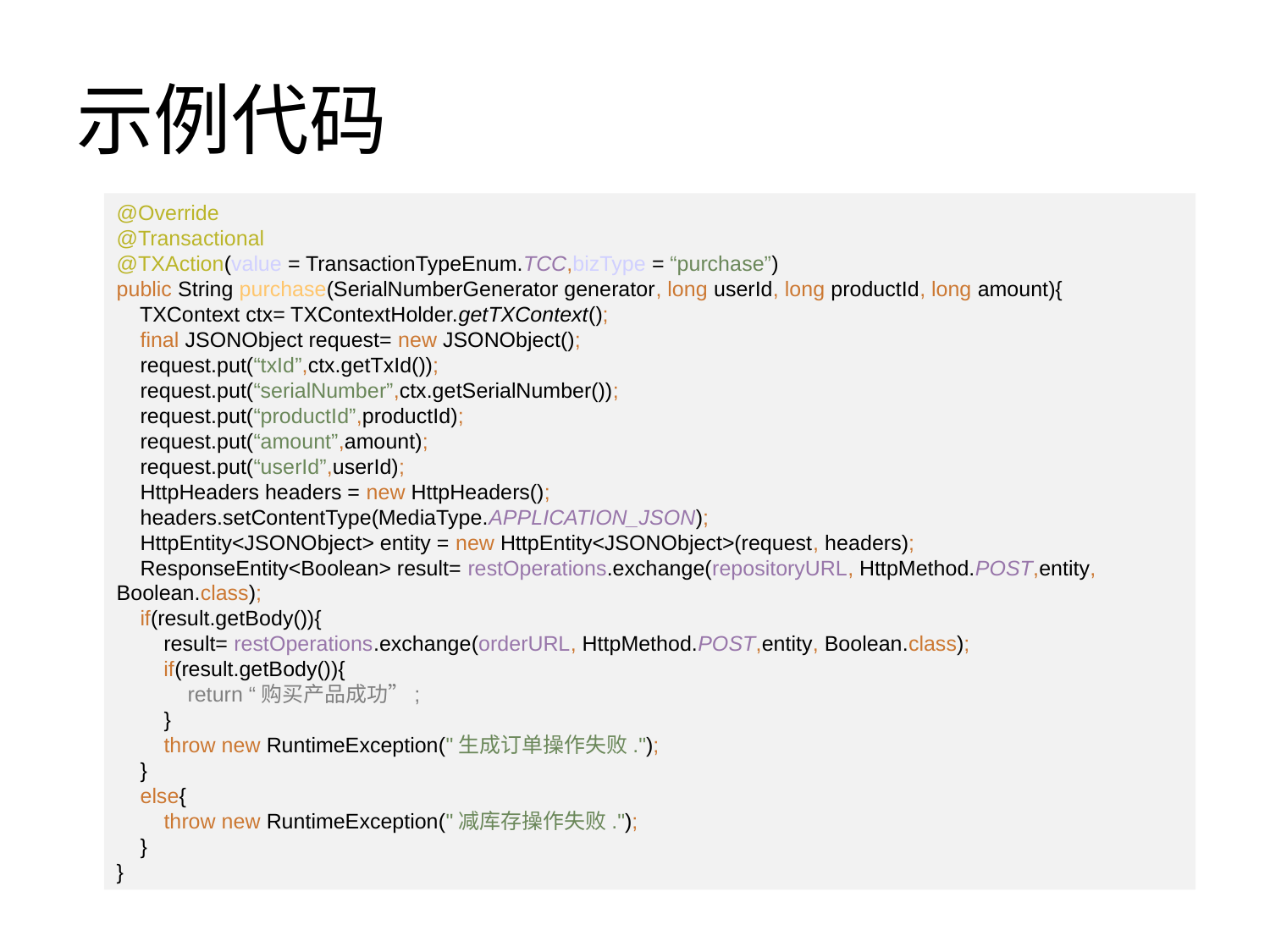

# 示例代码
@Override
@Transactional
@TXAction(value = TransactionTypeEnum.TCC,bizType = “purchase”)
public String purchase(SerialNumberGenerator generator, long userId, long productId, long amount){
    TXContext ctx= TXContextHolder.getTXContext();
    final JSONObject request= new JSONObject();
    request.put(“txId”,ctx.getTxId());
    request.put(“serialNumber”,ctx.getSerialNumber());
    request.put(“productId”,productId);
    request.put(“amount”,amount);
    request.put(“userId”,userId);
    HttpHeaders headers = new HttpHeaders();
    headers.setContentType(MediaType.APPLICATION_JSON);
    HttpEntity<JSONObject> entity = new HttpEntity<JSONObject>(request, headers);
    ResponseEntity<Boolean> result= restOperations.exchange(repositoryURL, HttpMethod.POST,entity, Boolean.class);
    if(result.getBody()){
        result= restOperations.exchange(orderURL, HttpMethod.POST,entity, Boolean.class);
        if(result.getBody()){
            return “购买产品成功”;
        }
        throw new RuntimeException("生成订单操作失败.");
    }
    else{
        throw new RuntimeException("减库存操作失败.");
    }
}